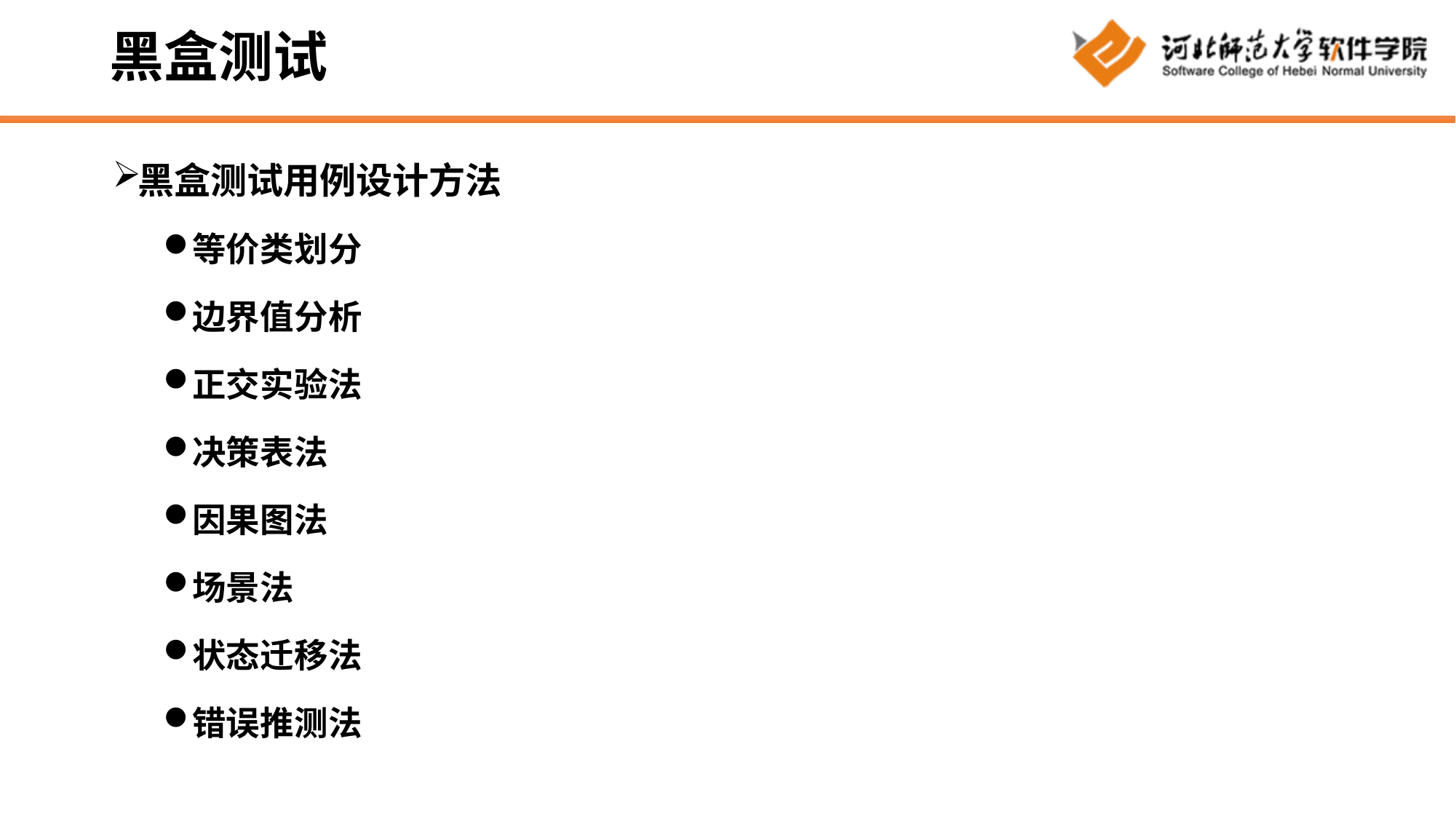

# 黑盒测试
黑盒测试用例设计方法
等价类划分
边界值分析
正交实验法
决策表法
因果图法
场景法
状态迁移法
错误推测法